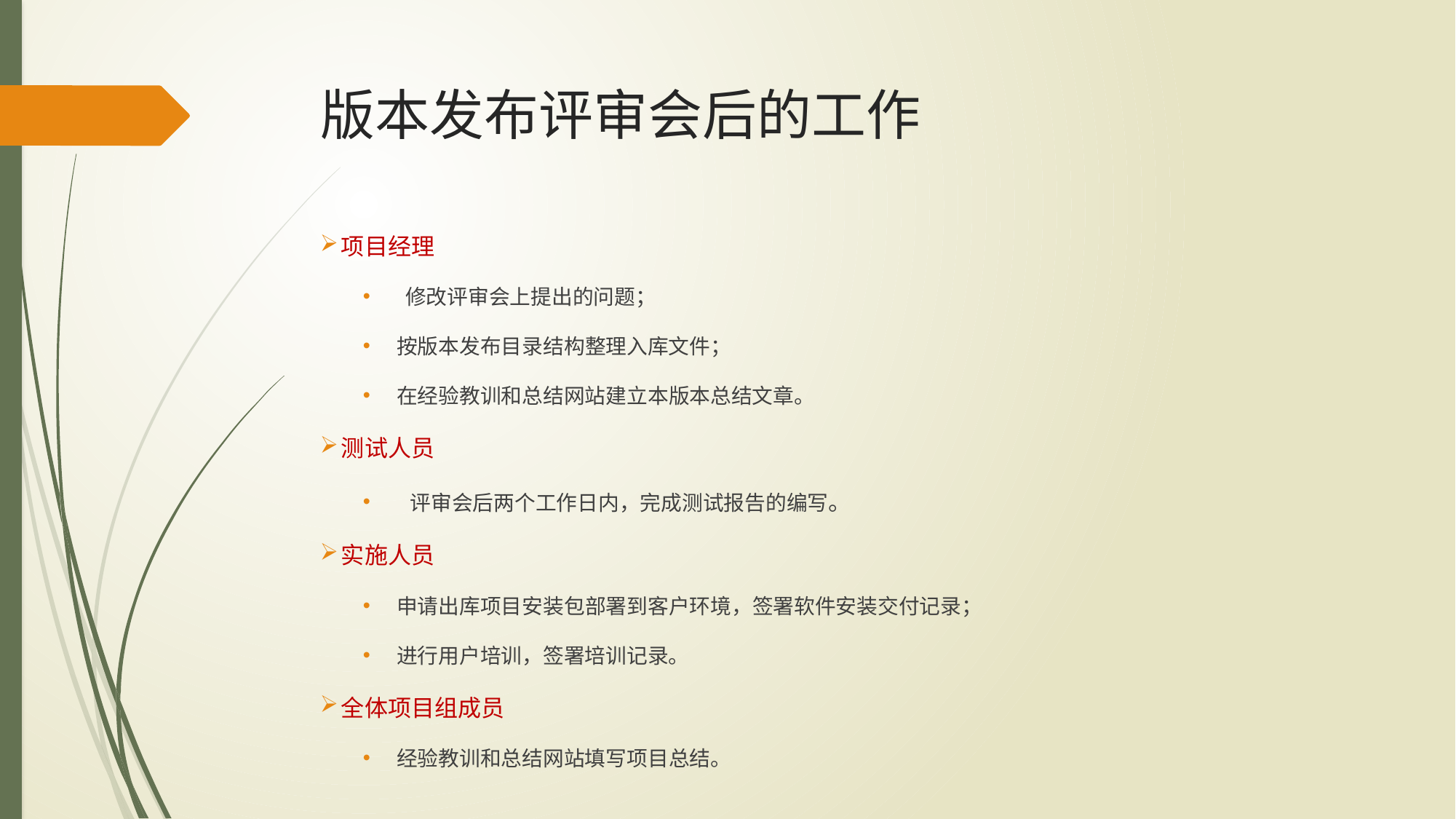

# 版本发布评审会后的工作
项目经理
 修改评审会上提出的问题；
按版本发布目录结构整理入库文件；
在经验教训和总结网站建立本版本总结文章。
测试人员
  评审会后两个工作日内，完成测试报告的编写。
实施人员
申请出库项目安装包部署到客户环境，签署软件安装交付记录；
进行用户培训，签署培训记录。
全体项目组成员
经验教训和总结网站填写项目总结。